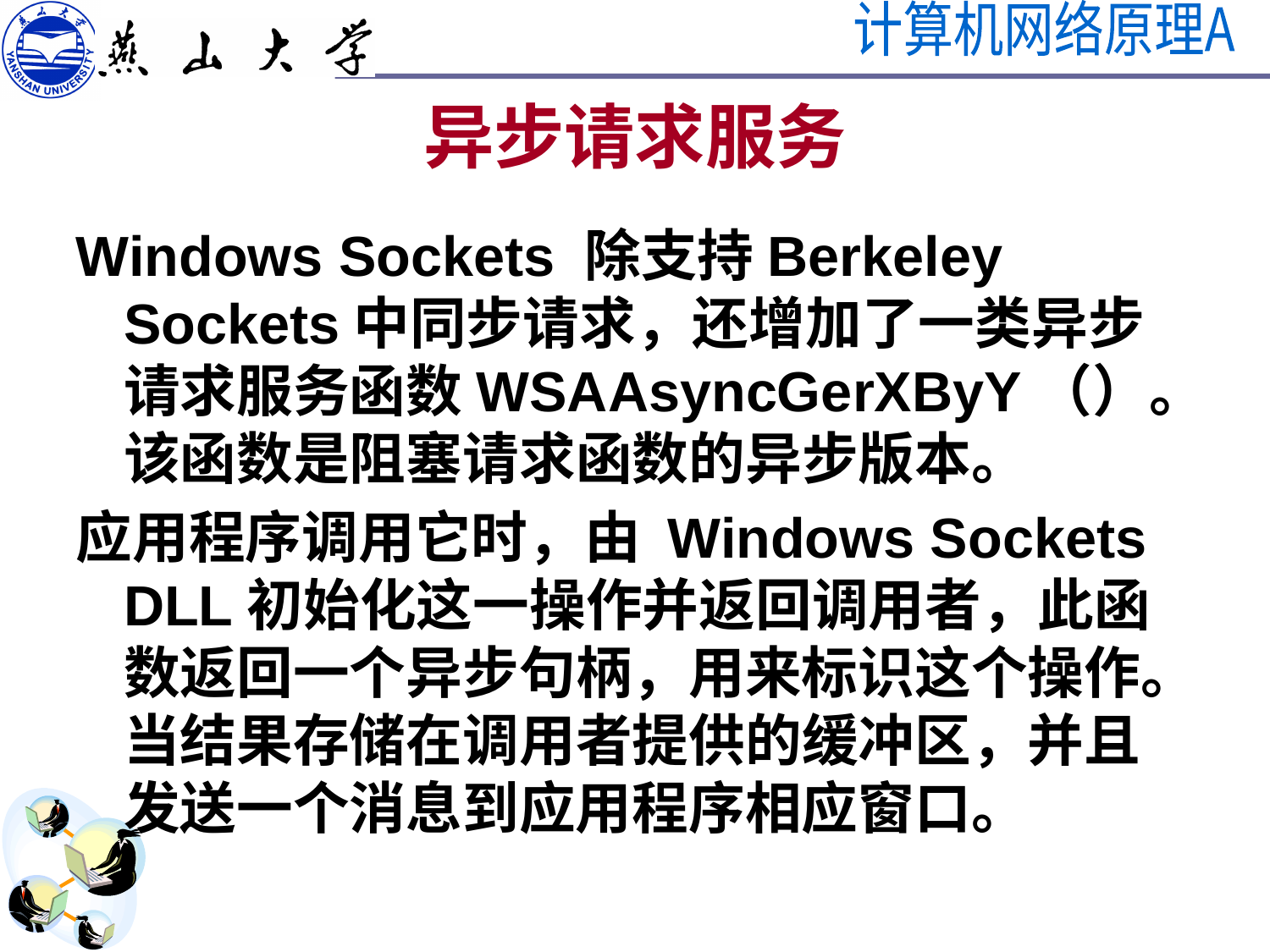

# 异步请求服务
Windows Sockets 除支持Berkeley Sockets中同步请求，还增加了一类异步请求服务函数WSAAsyncGerXByY（）。该函数是阻塞请求函数的异步版本。
应用程序调用它时，由 Windows Sockets DLL初始化这一操作并返回调用者，此函数返回一个异步句柄，用来标识这个操作。当结果存储在调用者提供的缓冲区，并且发送一个消息到应用程序相应窗口。